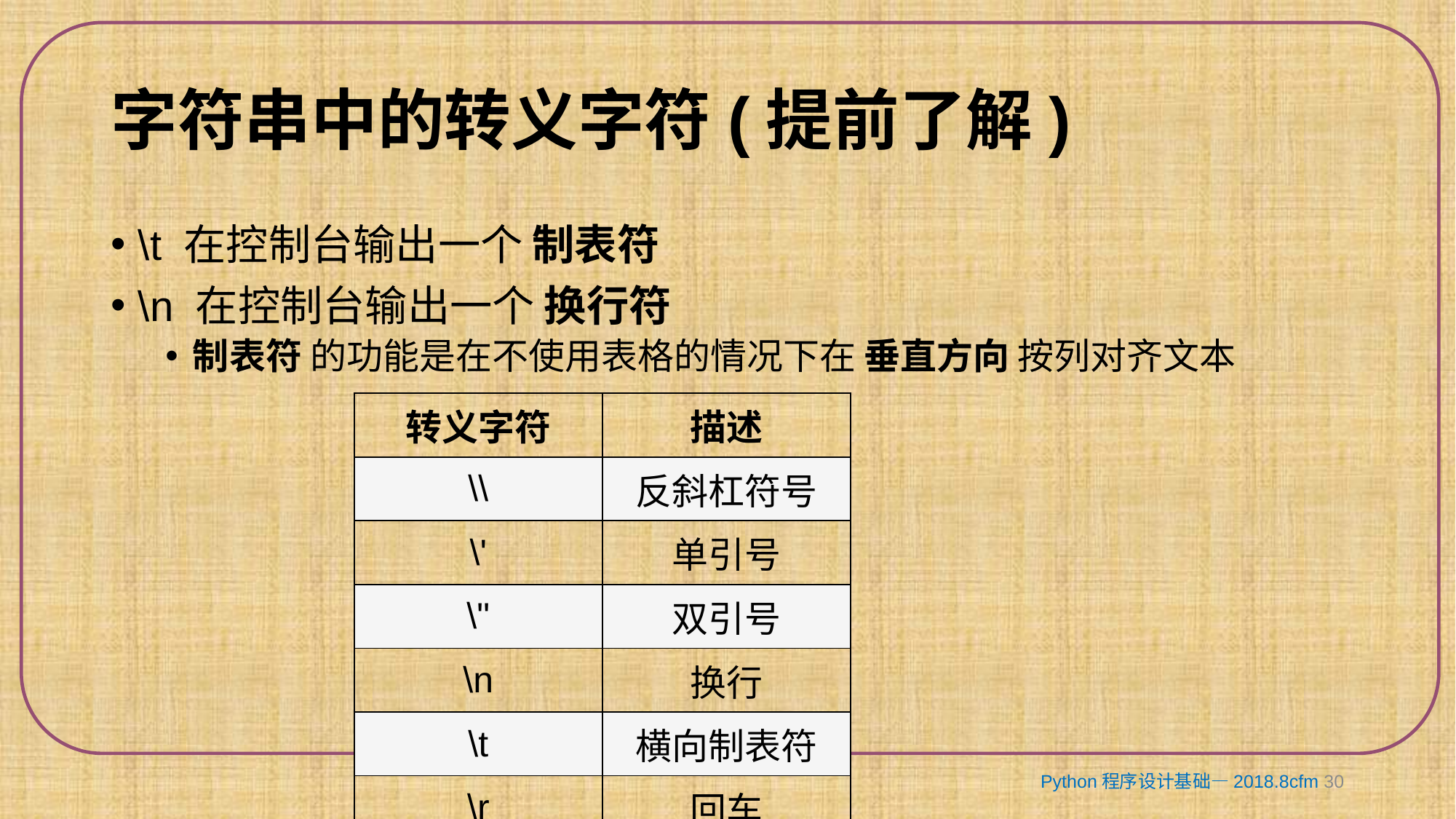

# 字符串中的转义字符(提前了解)
\t 在控制台输出一个 制表符
\n 在控制台输出一个 换行符
制表符 的功能是在不使用表格的情况下在 垂直方向 按列对齐文本

| 转义字符 | 描述 |
| --- | --- |
| \\ | 反斜杠符号 |
| \' | 单引号 |
| \" | 双引号 |
| \n | 换行 |
| \t | 横向制表符 |
| \r | 回车 |
Python程序设计基础—2018.8cfm 30